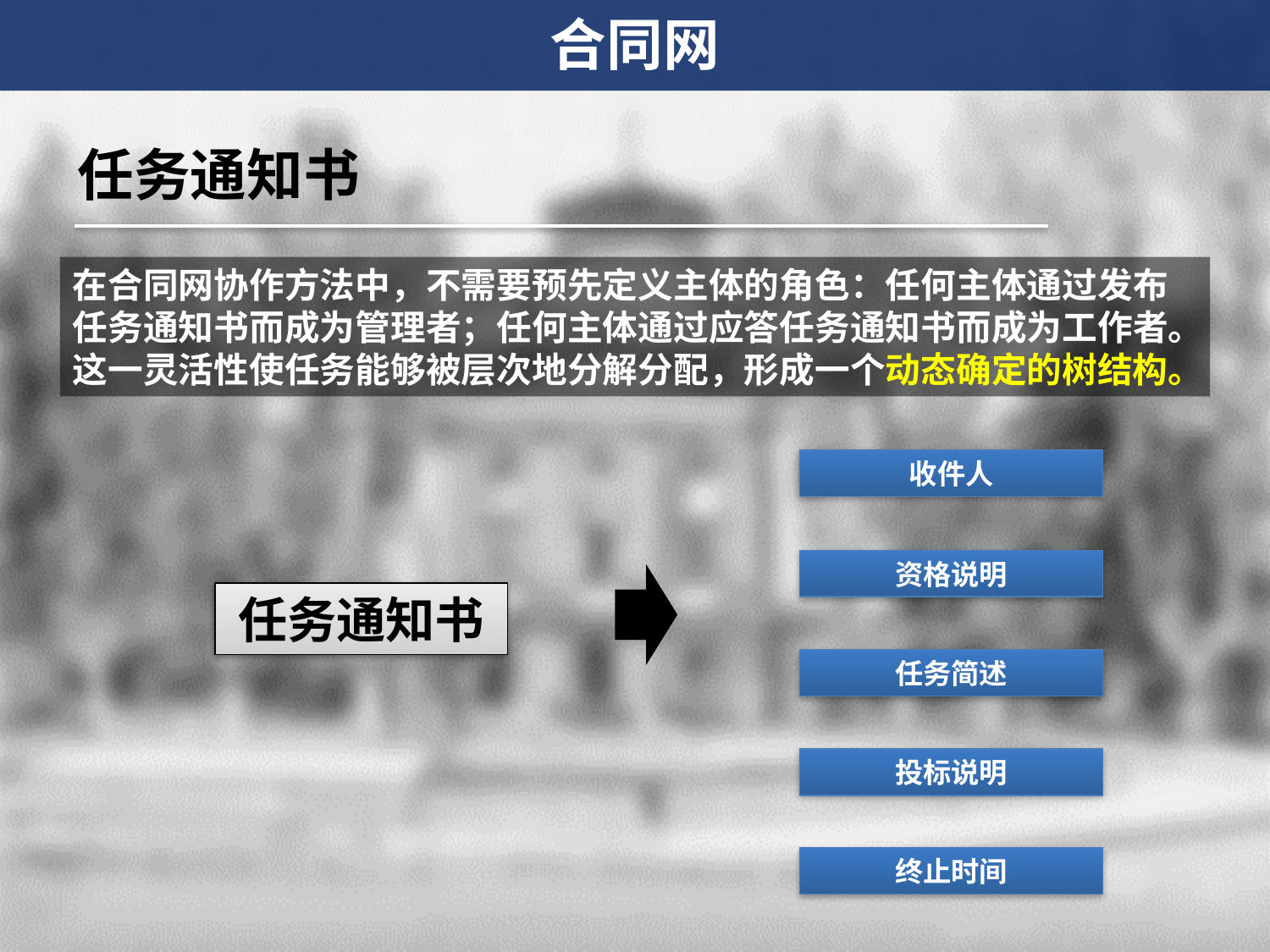

合同网
任务通知书
在合同网协作方法中，不需要预先定义主体的角色：任何主体通过发布任务通知书而成为管理者；任何主体通过应答任务通知书而成为工作者。
这一灵活性使任务能够被层次地分解分配，形成一个动态确定的树结构。
收件人
资格说明
任务通知书

任务简述
投标说明
终止时间